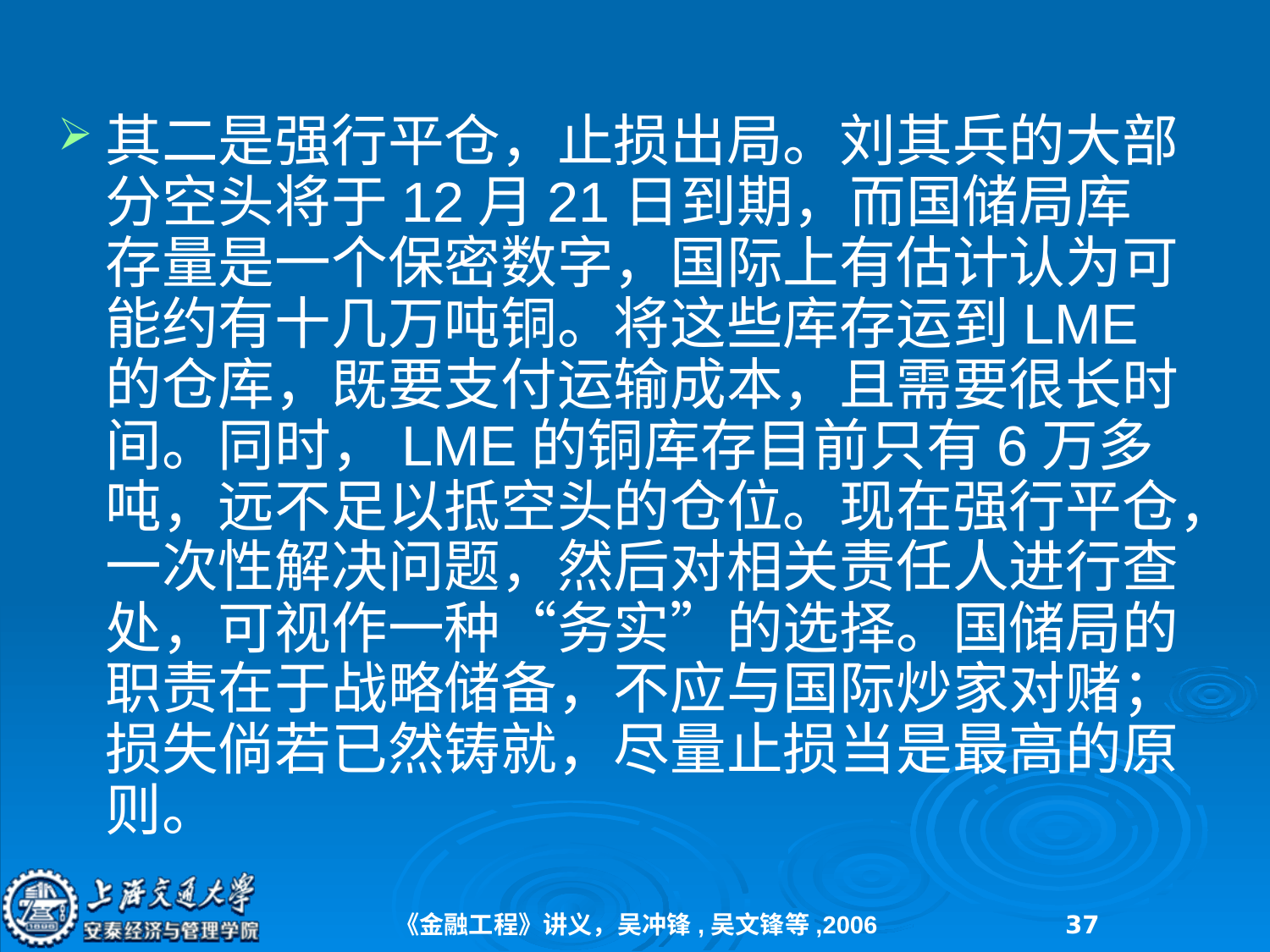

#
其二是强行平仓，止损出局。刘其兵的大部分空头将于12月21日到期，而国储局库存量是一个保密数字，国际上有估计认为可能约有十几万吨铜。将这些库存运到LME的仓库，既要支付运输成本，且需要很长时间。同时，LME的铜库存目前只有6万多吨，远不足以抵空头的仓位。现在强行平仓，一次性解决问题，然后对相关责任人进行查处，可视作一种“务实”的选择。国储局的职责在于战略储备，不应与国际炒家对赌；损失倘若已然铸就，尽量止损当是最高的原则。